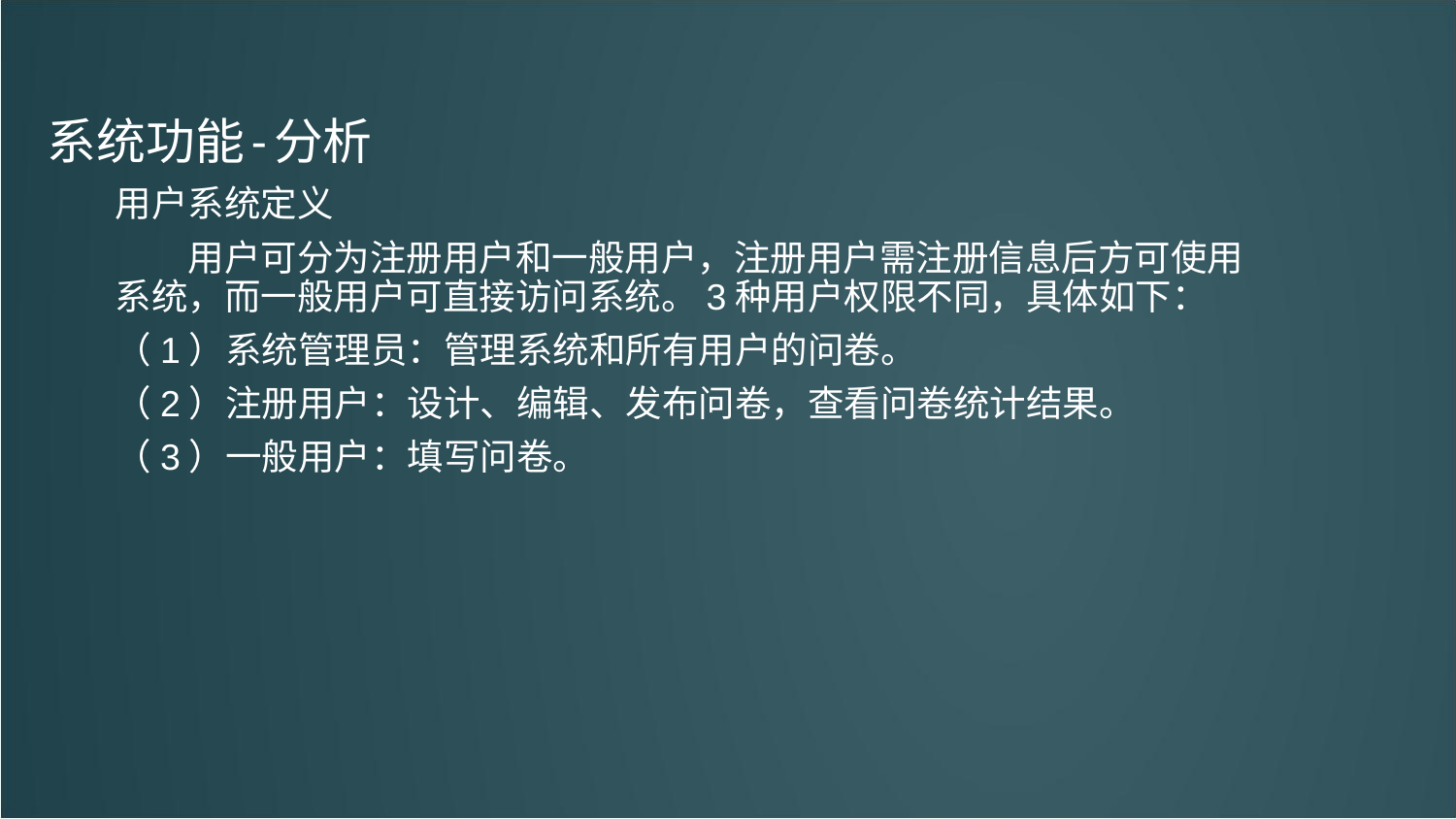

# 系统功能-分析
用户系统定义
用户可分为注册用户和一般用户，注册用户需注册信息后方可使用系统，而一般用户可直接访问系统。3种用户权限不同，具体如下：
（1）系统管理员：管理系统和所有用户的问卷。
（2）注册用户：设计、编辑、发布问卷，查看问卷统计结果。
（3）一般用户：填写问卷。